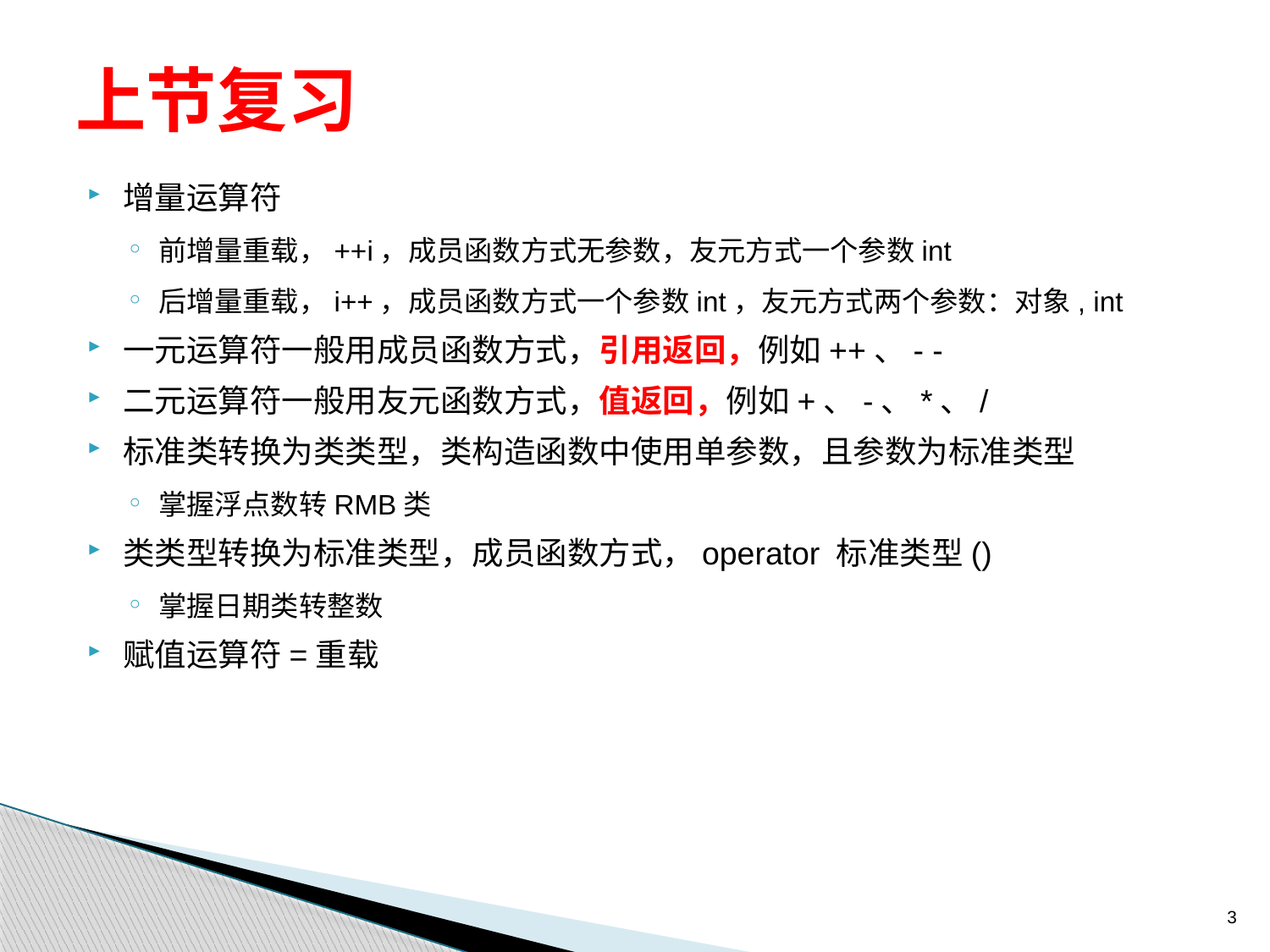

# 上节复习
增量运算符
前增量重载，++i，成员函数方式无参数，友元方式一个参数int
后增量重载，i++，成员函数方式一个参数int，友元方式两个参数：对象, int
一元运算符一般用成员函数方式，引用返回，例如++、- -
二元运算符一般用友元函数方式，值返回，例如+、-、*、/
标准类转换为类类型，类构造函数中使用单参数，且参数为标准类型
掌握浮点数转RMB类
类类型转换为标准类型，成员函数方式，operator 标准类型()
掌握日期类转整数
赋值运算符=重载

3